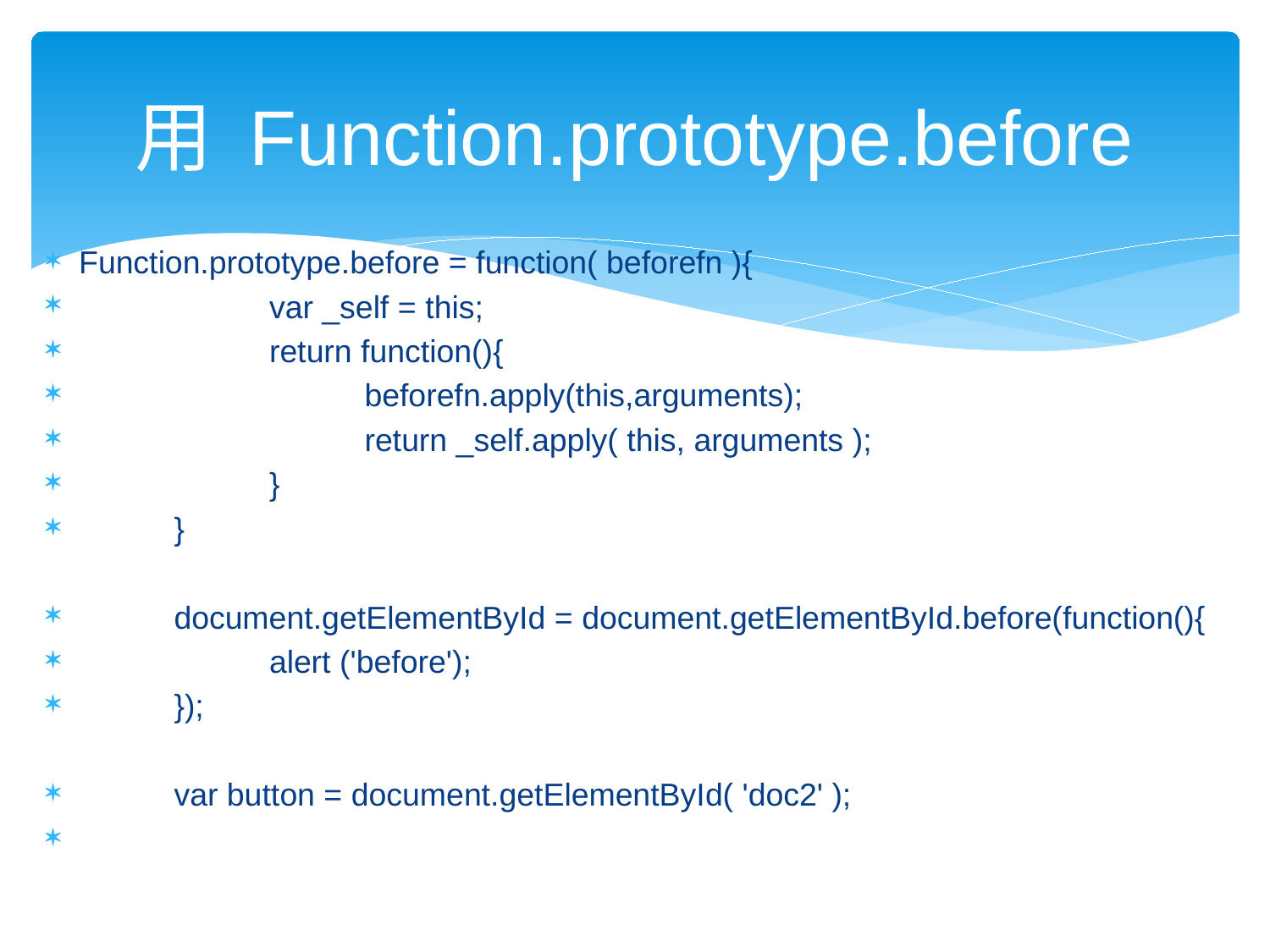

# 用 Function.prototype.before
Function.prototype.before = function( beforefn ){
		var _self = this;
		return function(){
			beforefn.apply(this,arguments);
			return _self.apply( this, arguments );
		}
	}

	document.getElementById = document.getElementById.before(function(){
		alert ('before');
	});

	var button = document.getElementById( 'doc2' );